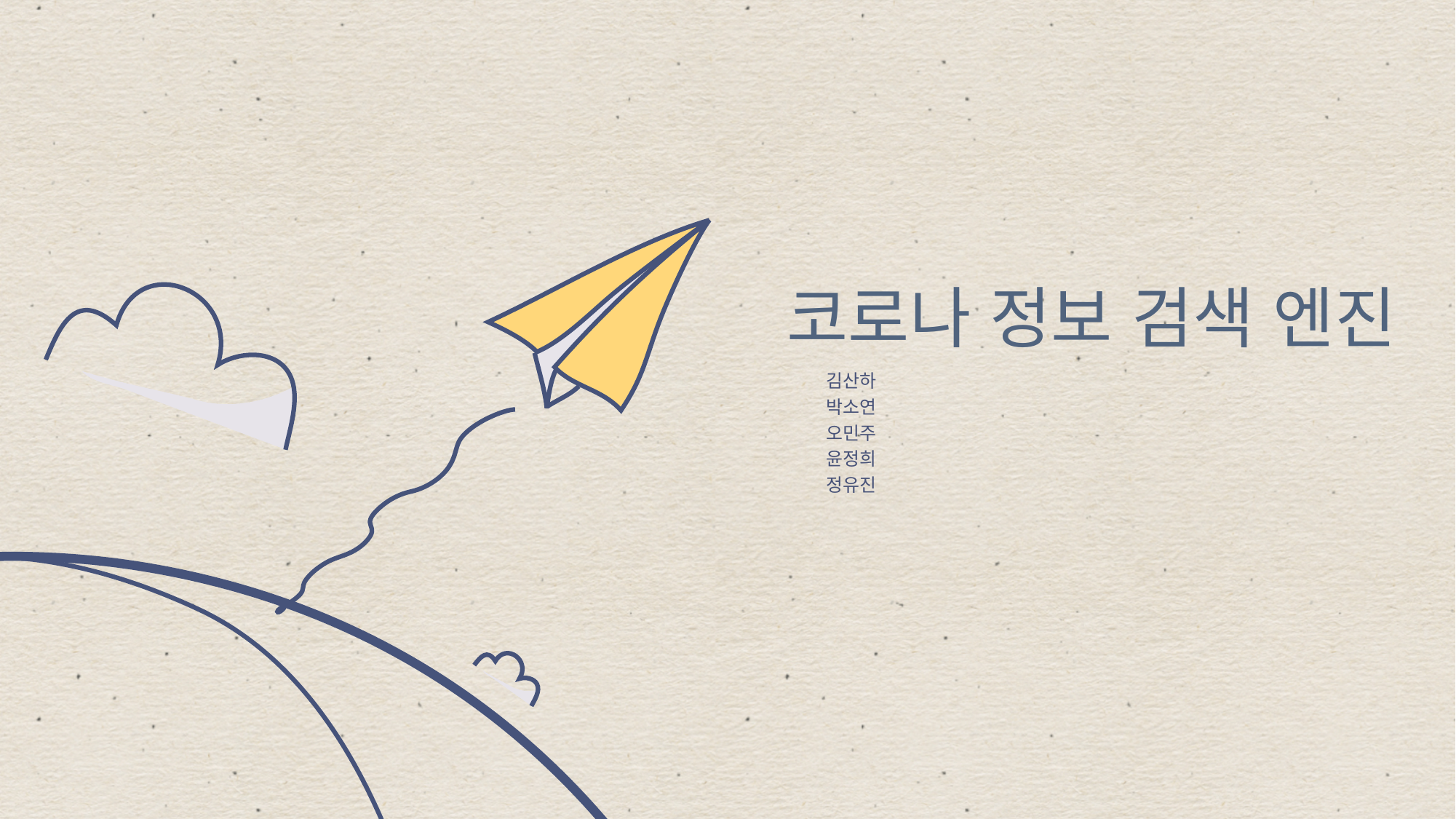

코로나 정보 검색 엔진

김산하
박소연
오민주
윤정희
정유진